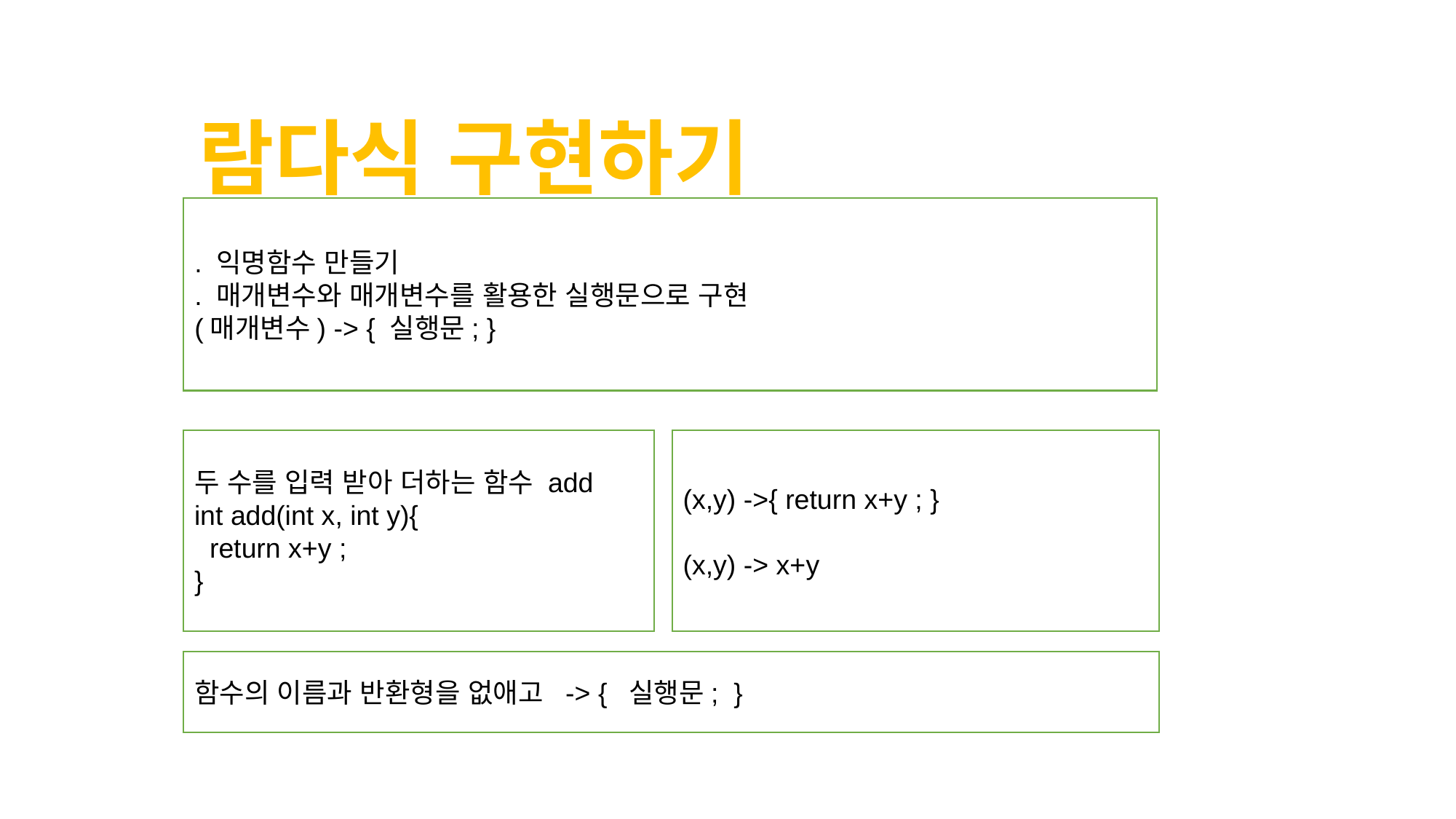

람다식 구현하기
. 익명함수 만들기
. 매개변수와 매개변수를 활용한 실행문으로 구현
(매개변수) -> { 실행문; }
두 수를 입력 받아 더하는 함수 add
int add(int x, int y){
  return x+y ;
}
(x,y) ->{ return x+y ; }

(x,y) -> x+y
함수의 이름과 반환형을 없애고  -> {  실행문;  }